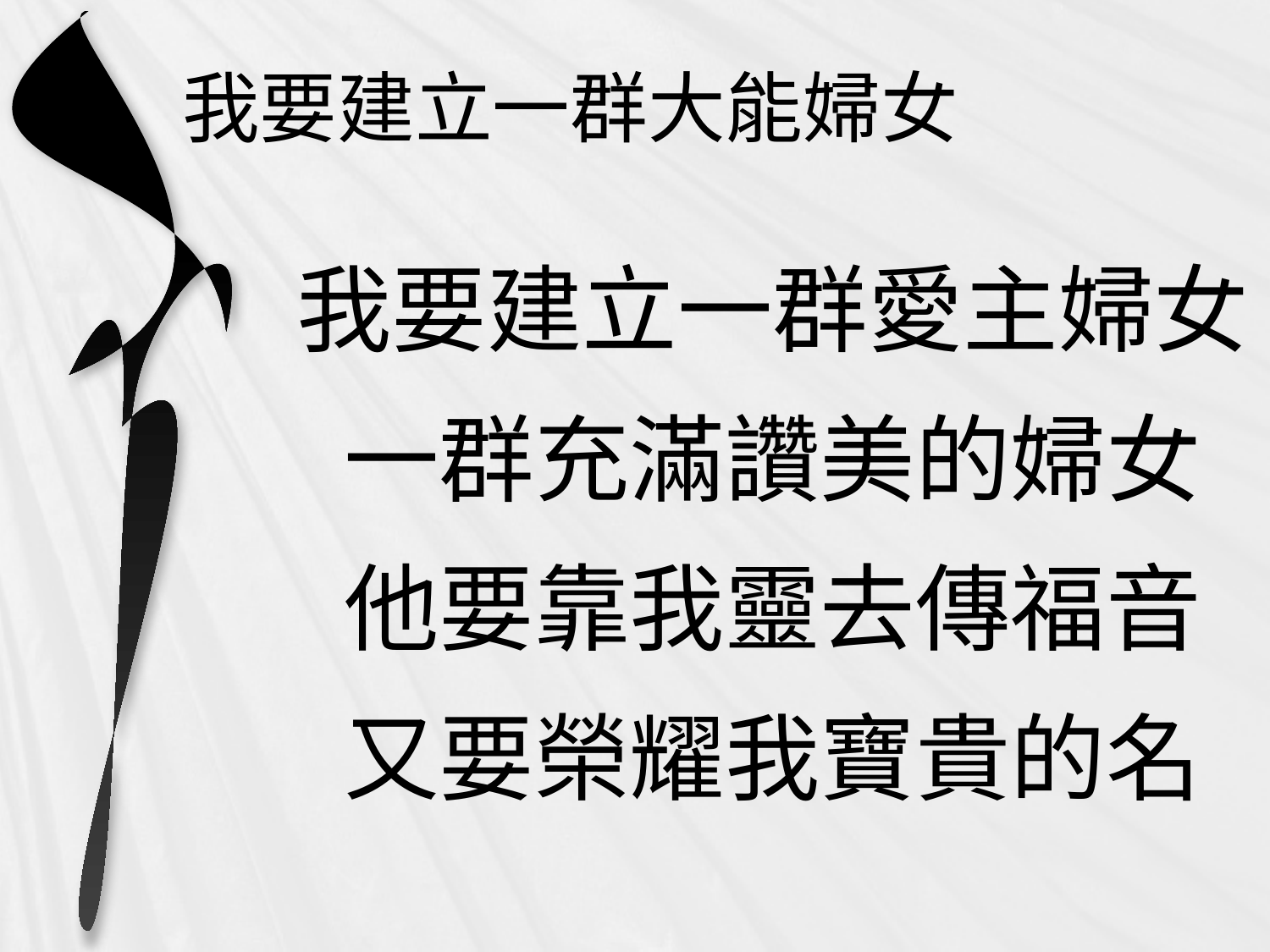

# 我要建立一群大能婦女
我要建立一群愛主婦女
一群充滿讚美的婦女
他要靠我靈去傳福音
又要榮耀我寶貴的名